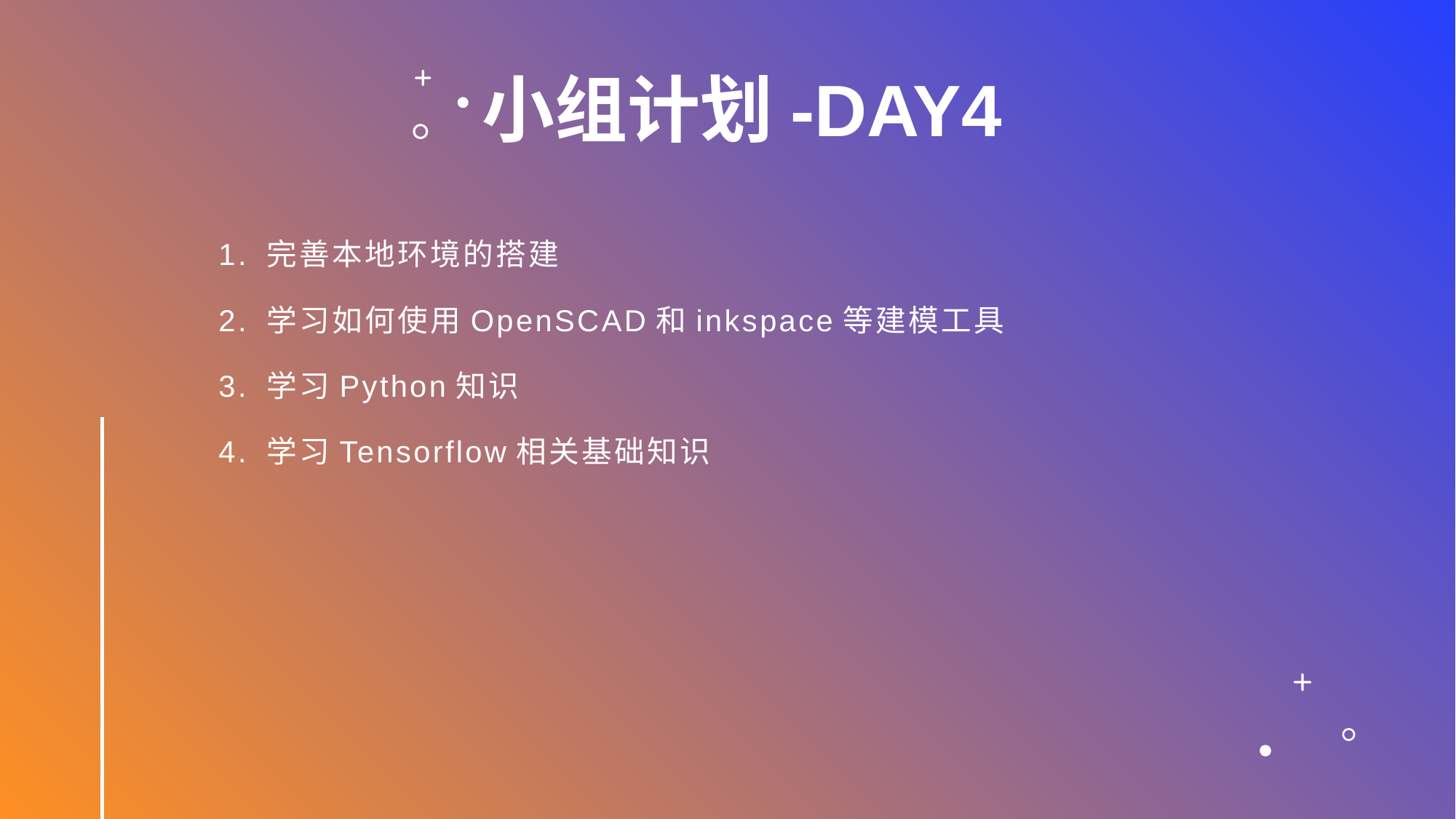

小组计划-DAY4

#
1. 完善本地环境的搭建
2. 学习如何使用OpenSCAD和inkspace等建模工具
3. 学习Python知识
4. 学习Tensorflow相关基础知识